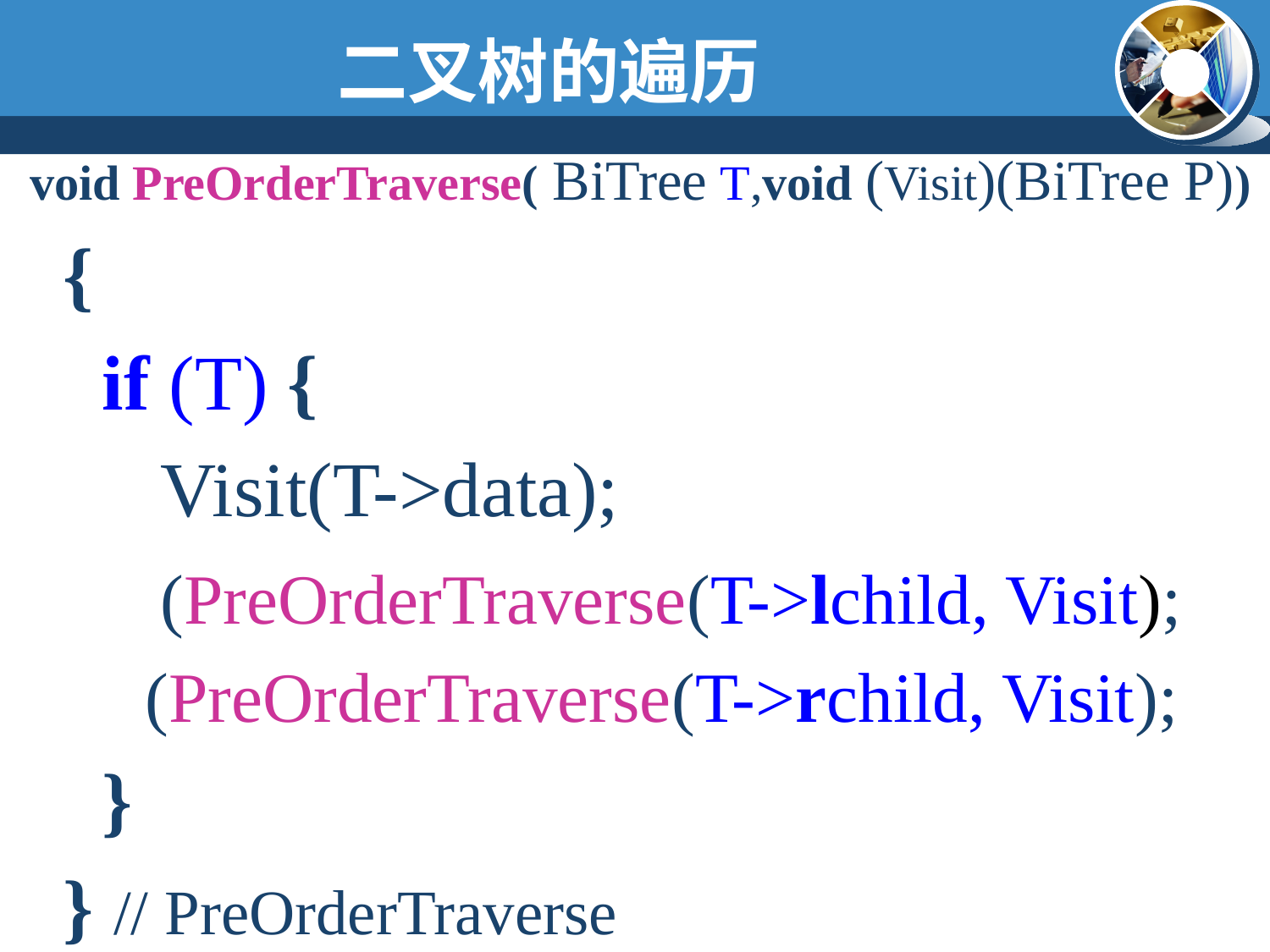

二叉树的遍历
  void PreOrderTraverse( BiTree T,void (Visit)(BiTree P))
   {
     if (T) {
        Visit(T->data);
        (PreOrderTraverse(T->lchild, Visit);
        (PreOrderTraverse(T->rchild, Visit);
     }
   } // PreOrderTraverse